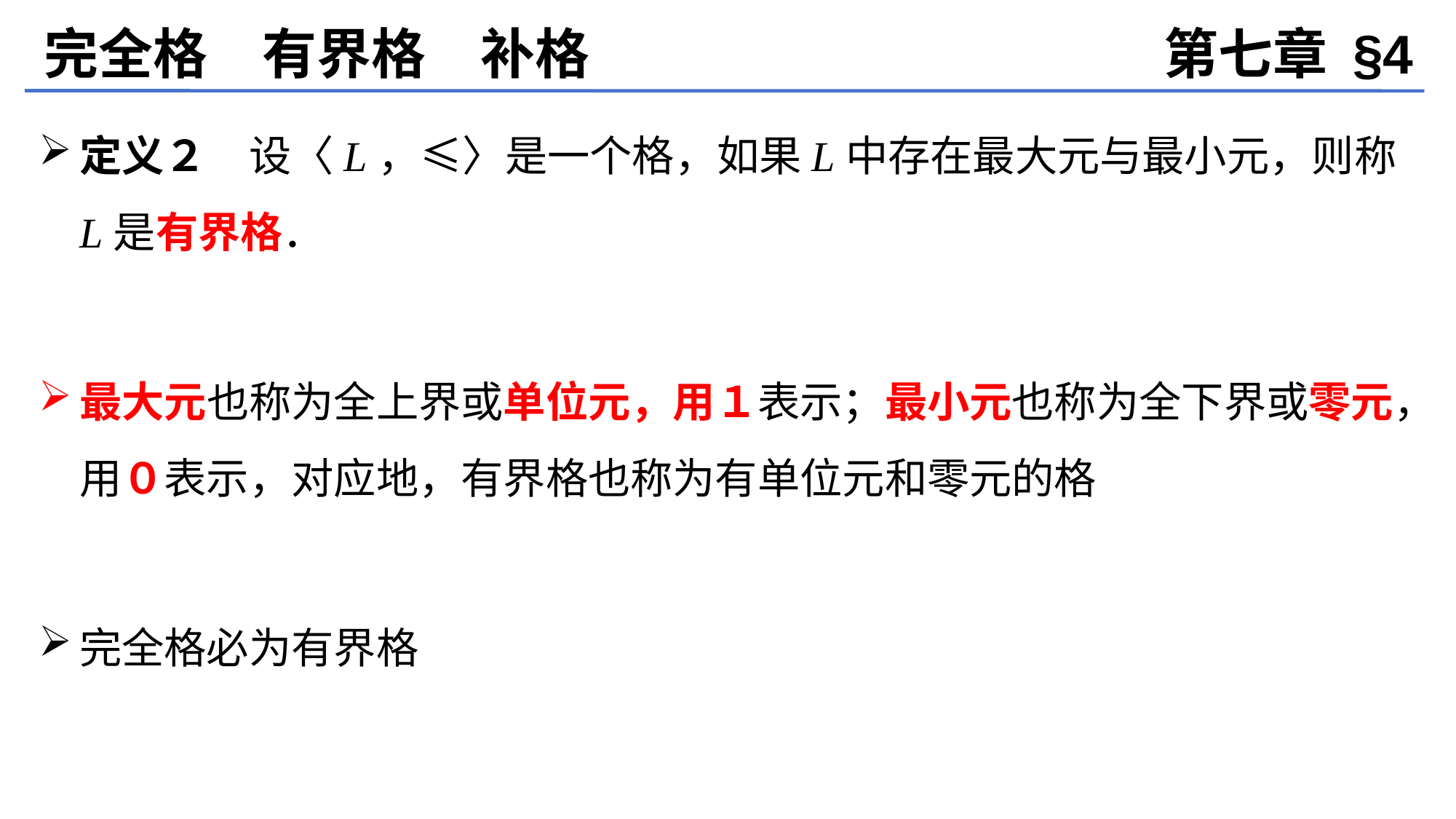

完全格　有界格　补格
第七章 §4
定义２　设〈L，≤〉是一个格，如果L中存在最大元与最小元，则称L是有界格．

最大元也称为全上界或单位元，用１表示；最小元也称为全下界或零元，用０表示，对应地，有界格也称为有单位元和零元的格

完全格必为有界格